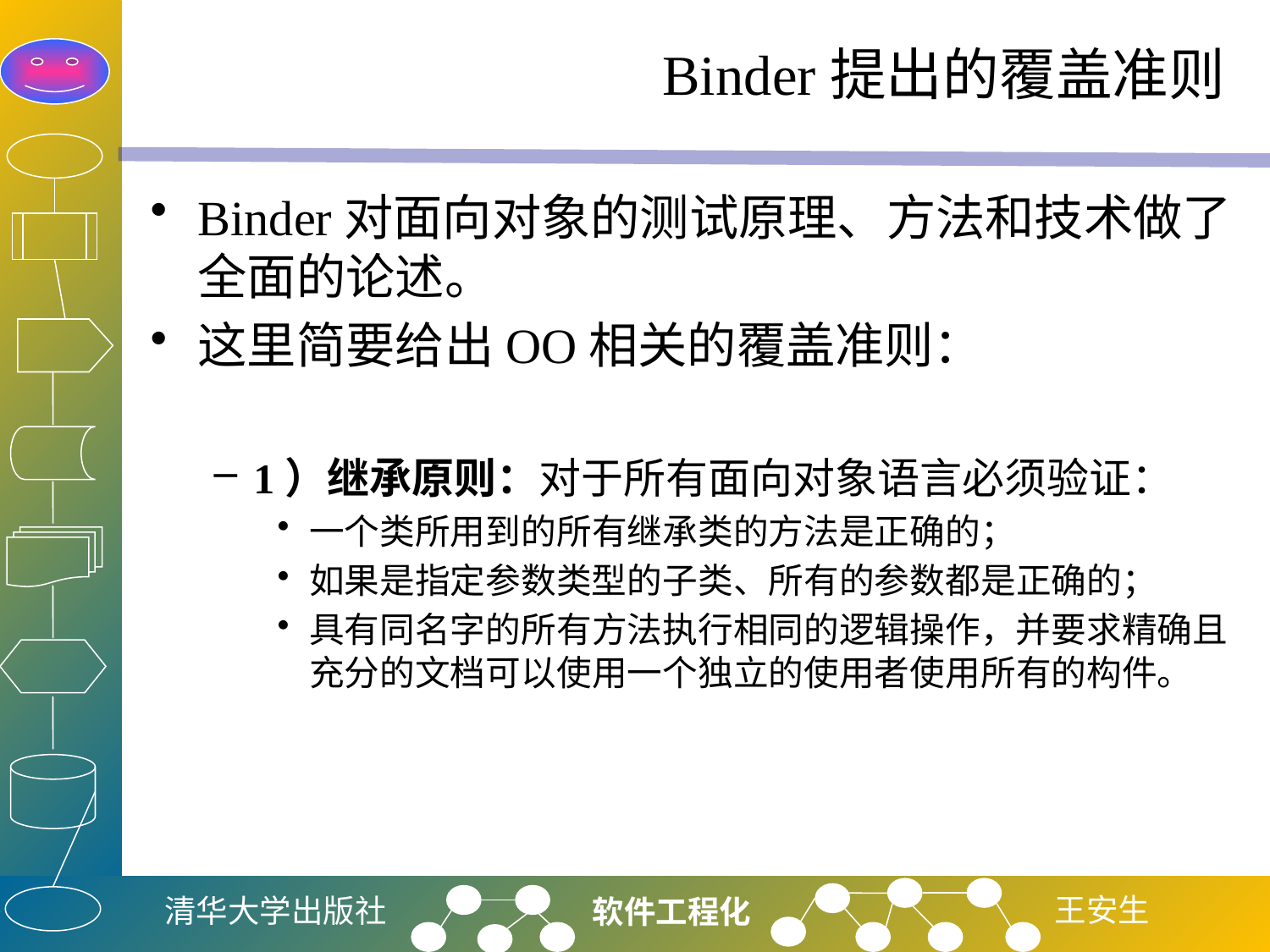

# Binder提出的覆盖准则
Binder对面向对象的测试原理、方法和技术做了全面的论述。
这里简要给出OO相关的覆盖准则：

1）继承原则：对于所有面向对象语言必须验证：
一个类所用到的所有继承类的方法是正确的；
如果是指定参数类型的子类、所有的参数都是正确的；
具有同名字的所有方法执行相同的逻辑操作，并要求精确且充分的文档可以使用一个独立的使用者使用所有的构件。